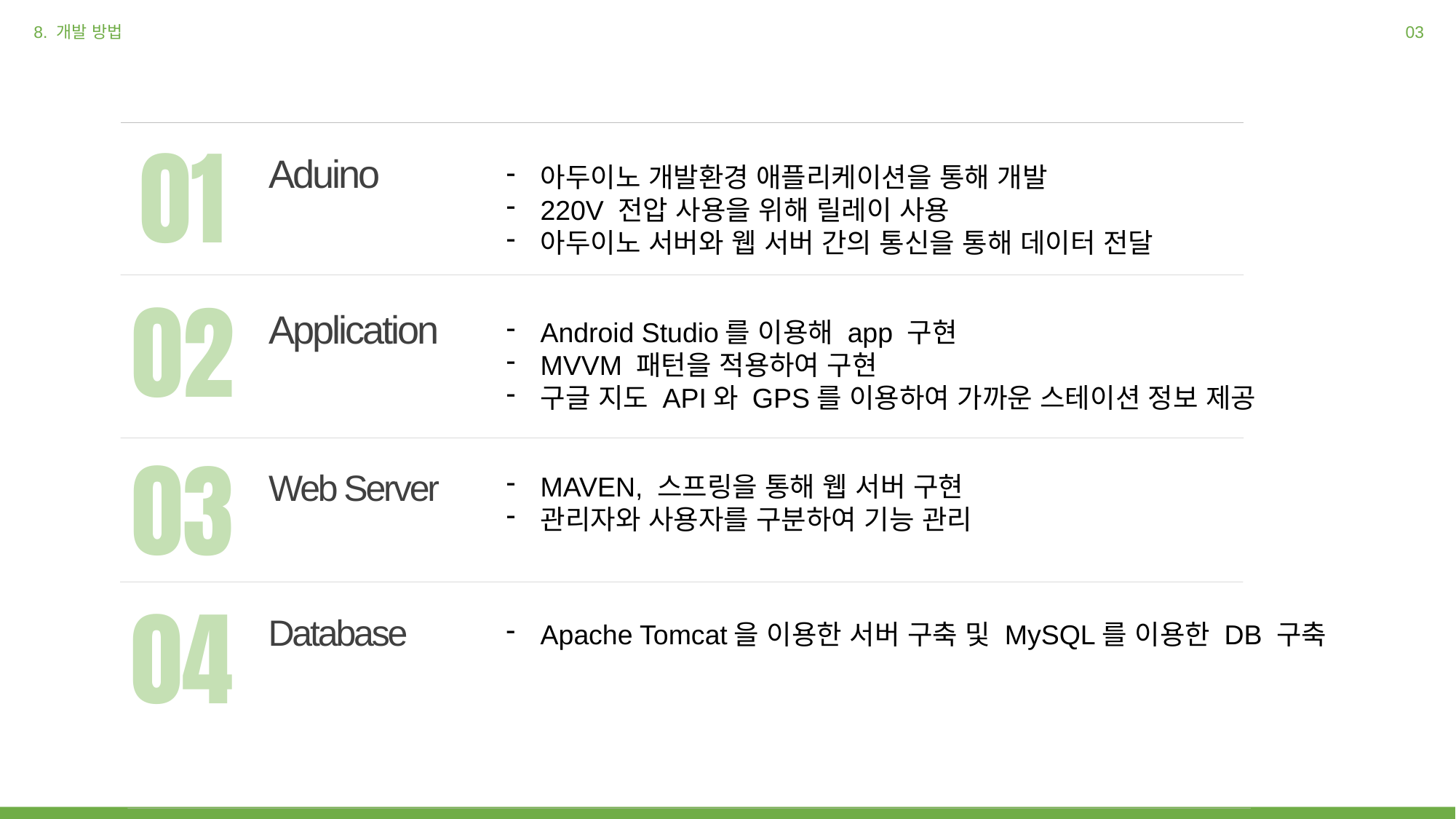

8. 개발 방법
03
01
Aduino
아두이노 개발환경 애플리케이션을 통해 개발
220V 전압 사용을 위해 릴레이 사용
아두이노 서버와 웹 서버 간의 통신을 통해 데이터 전달
02
Application
Android Studio를 이용해 app 구현
MVVM 패턴을 적용하여 구현
구글 지도 API와 GPS를 이용하여 가까운 스테이션 정보 제공
03
Web Server
MAVEN, 스프링을 통해 웹 서버 구현
관리자와 사용자를 구분하여 기능 관리
04
Database
Apache Tomcat을 이용한 서버 구축 및 MySQL를 이용한 DB 구축